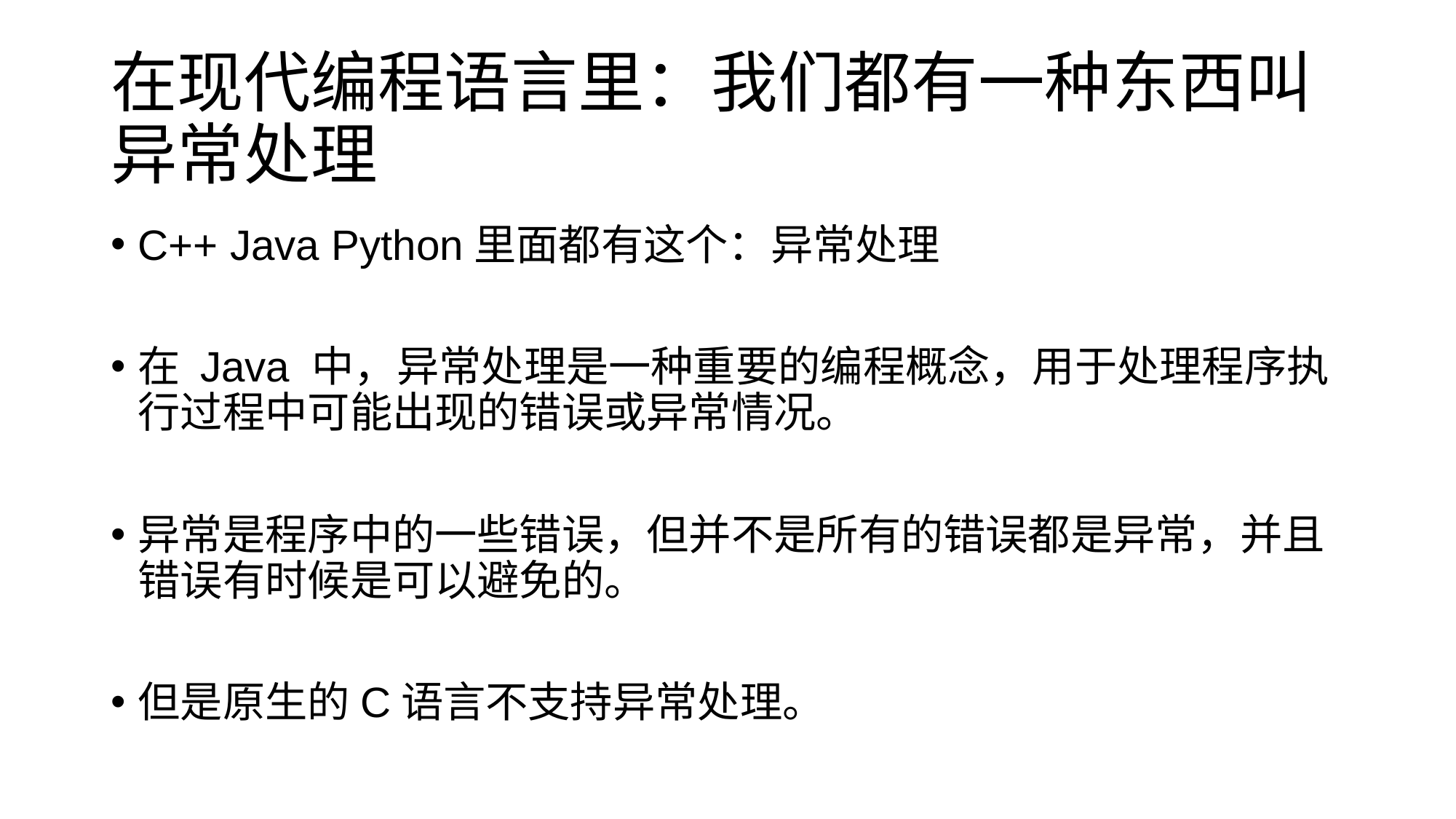

# 在现代编程语言里：我们都有一种东西叫异常处理
C++ Java Python里面都有这个：异常处理

在 Java 中，异常处理是一种重要的编程概念，用于处理程序执行过程中可能出现的错误或异常情况。

异常是程序中的一些错误，但并不是所有的错误都是异常，并且错误有时候是可以避免的。

但是原生的C语言不支持异常处理。